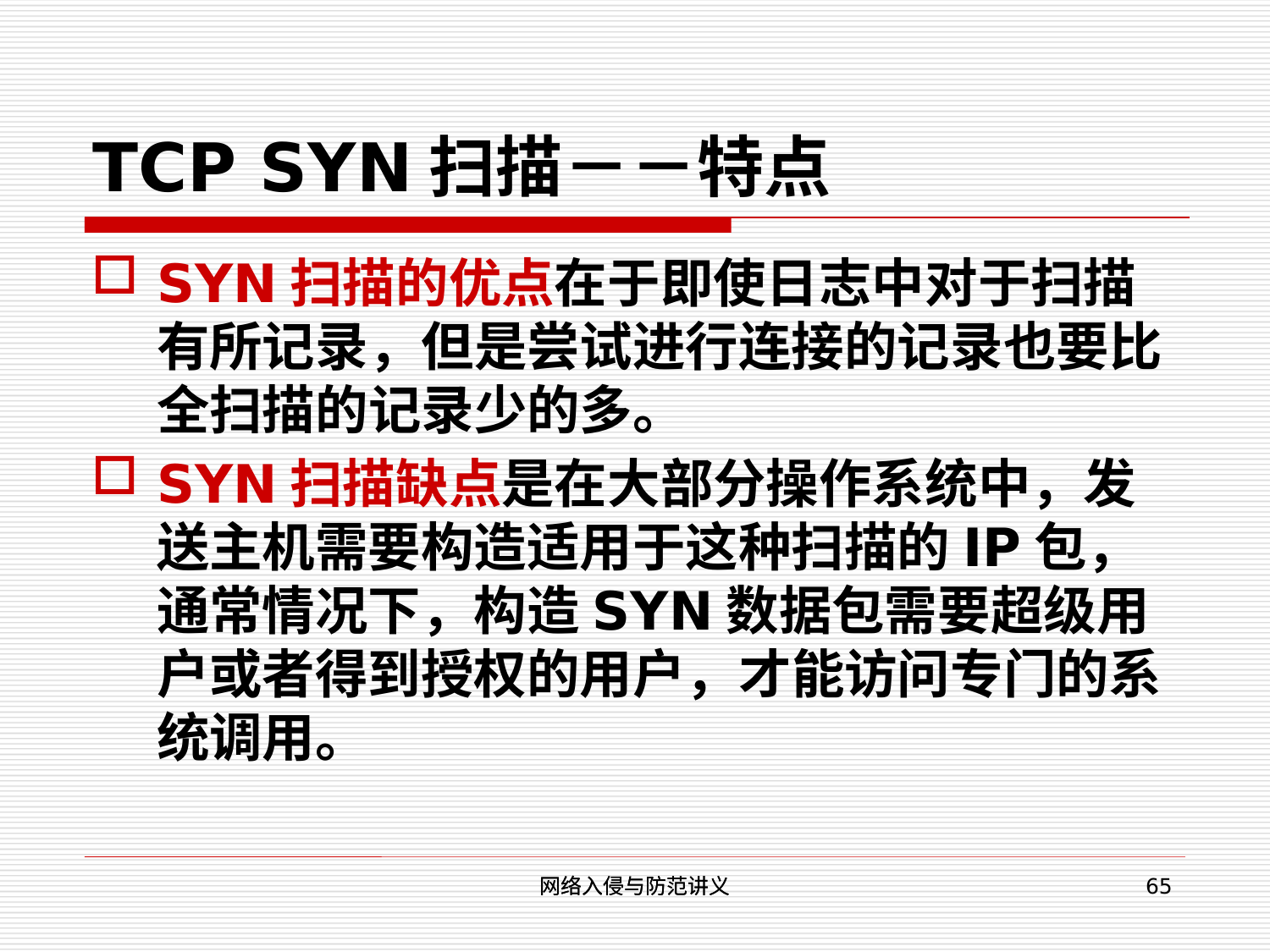

# TCP SYN扫描－－特点
SYN扫描的优点在于即使日志中对于扫描有所记录，但是尝试进行连接的记录也要比全扫描的记录少的多。
SYN扫描缺点是在大部分操作系统中，发送主机需要构造适用于这种扫描的IP包，通常情况下，构造SYN数据包需要超级用户或者得到授权的用户，才能访问专门的系统调用。

网络入侵与防范讲义
网络入侵与防范讲义
65
65